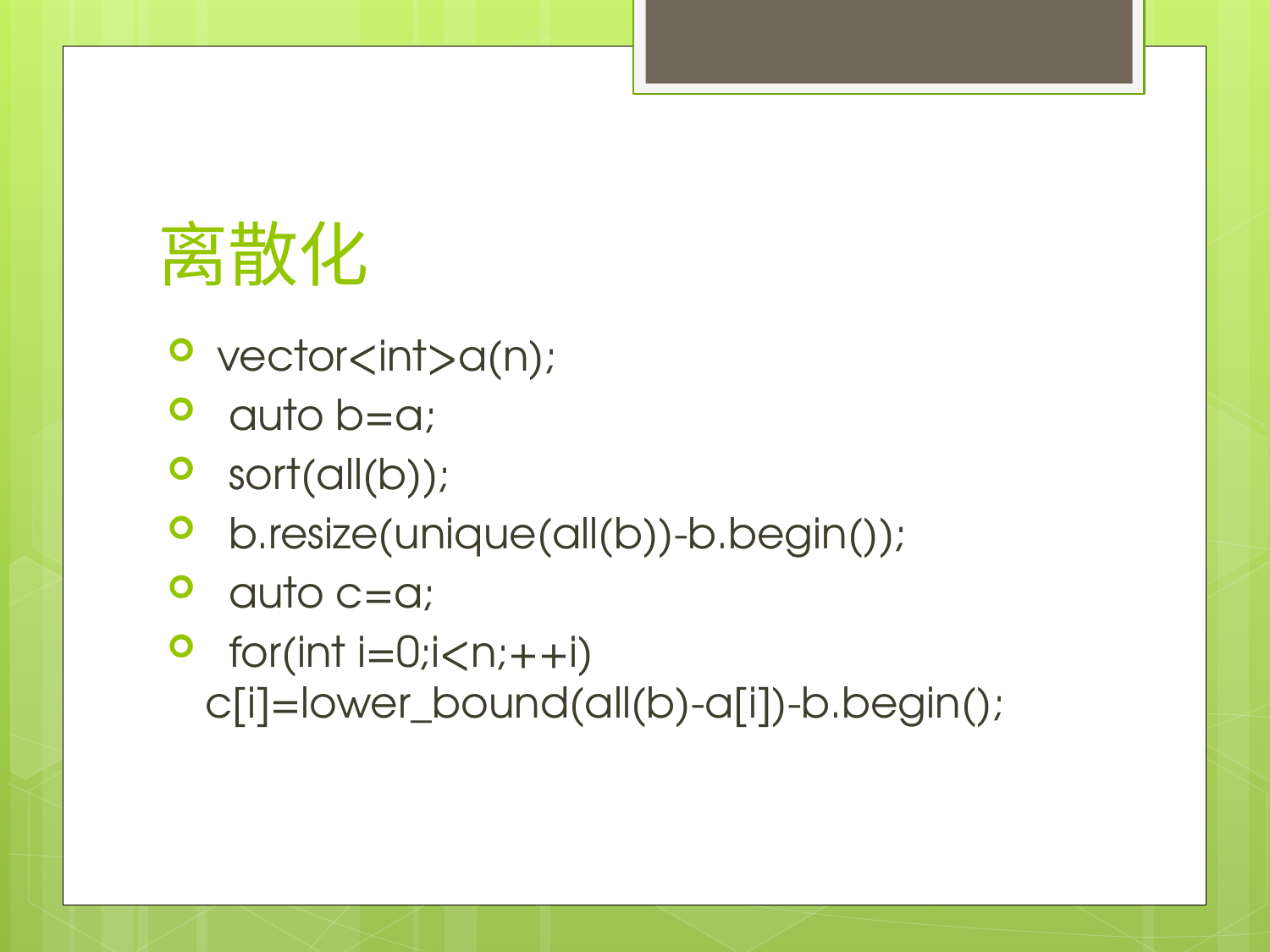

# 离散化
 vector<int>a(n);
  auto b=a;
  sort(all(b));
  b.resize(unique(all(b))-b.begin());
  auto c=a;
  for(int i=0;i<n;++i) c[i]=lower_bound(all(b)-a[i])-b.begin();